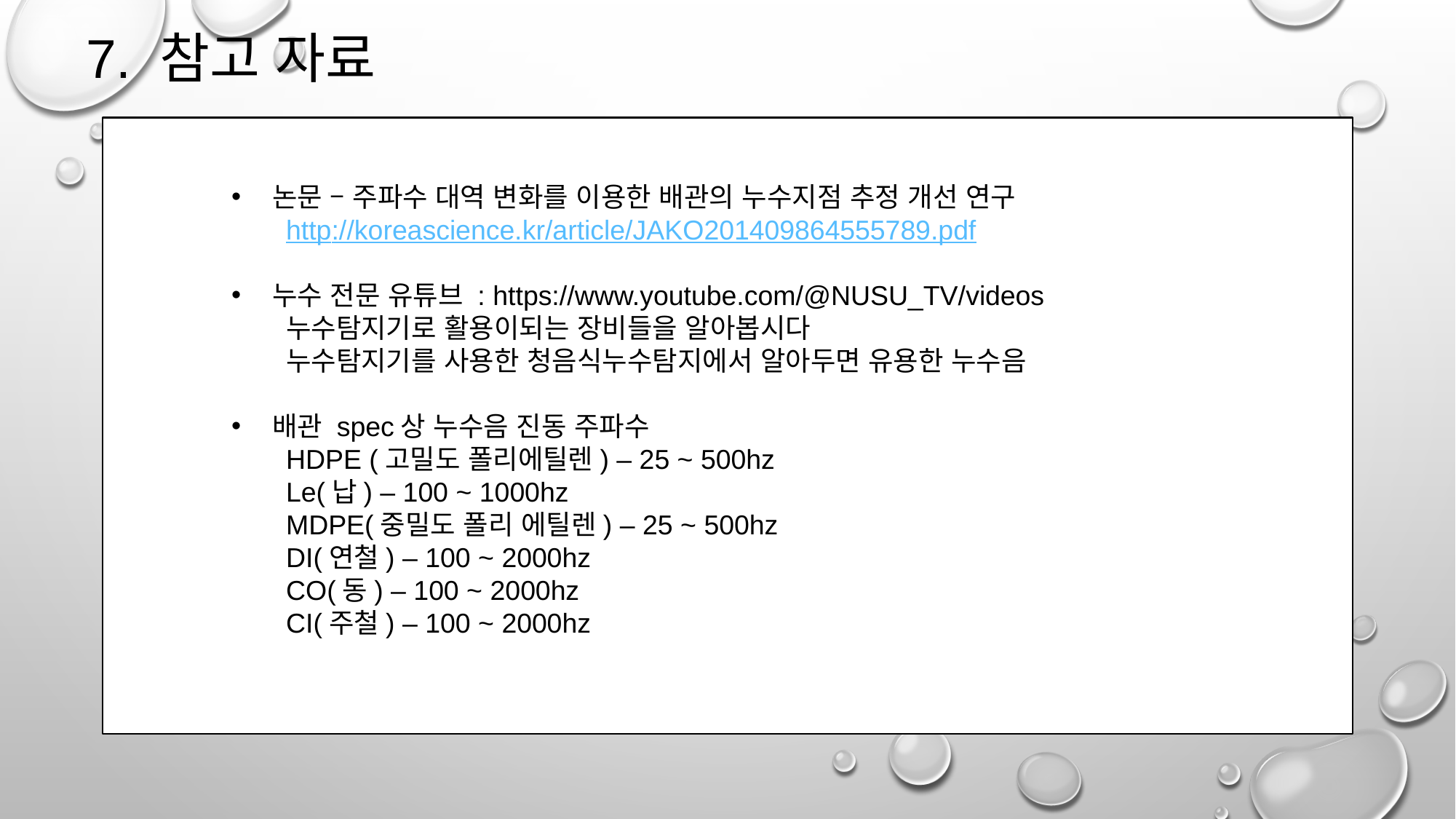

# 7. 참고 자료
논문 – 주파수 대역 변화를 이용한 배관의 누수지점 추정 개선 연구
http://koreascience.kr/article/JAKO201409864555789.pdf

누수 전문 유튜브 : https://www.youtube.com/@NUSU_TV/videos
누수탐지기로 활용이되는 장비들을 알아봅시다
누수탐지기를 사용한 청음식누수탐지에서 알아두면 유용한 누수음

배관 spec상 누수음 진동 주파수
HDPE (고밀도 폴리에틸렌) – 25 ~ 500hz
Le(납) – 100 ~ 1000hz
MDPE(중밀도 폴리 에틸렌) – 25 ~ 500hz
DI(연철) – 100 ~ 2000hz
CO(동) – 100 ~ 2000hz
CI(주철) – 100 ~ 2000hz